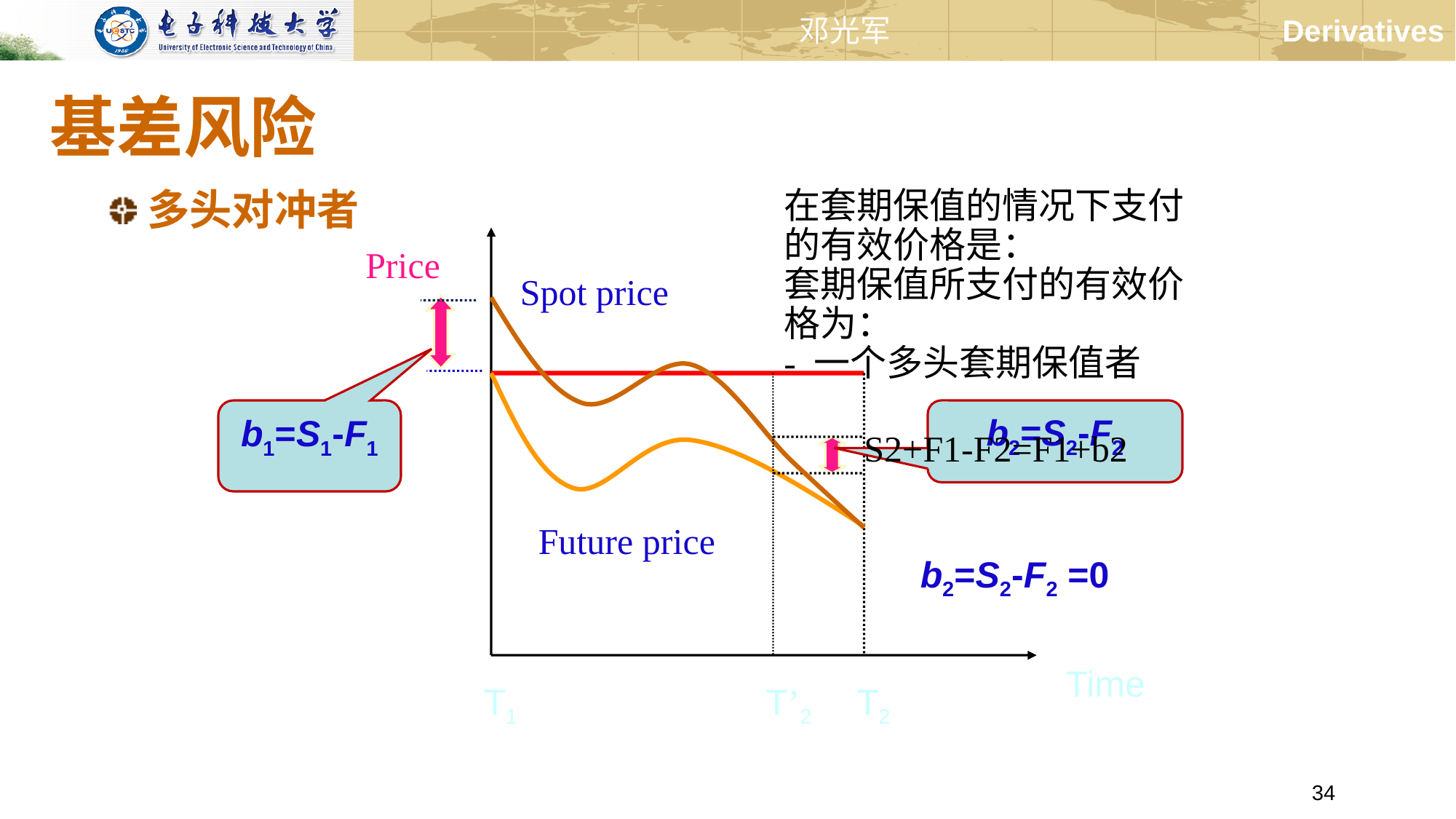

# 基差风险
多头对冲者
在套期保值的情况下支付的有效价格是：
套期保值所支付的有效价格为：
- 一个多头套期保值者

S2+F1-F2=F1+b2

Price

Time
T1
Spot price

b2=S2-F2 =0

b1=S1-F1

b2=S2-F2

Future price
T’2
T2